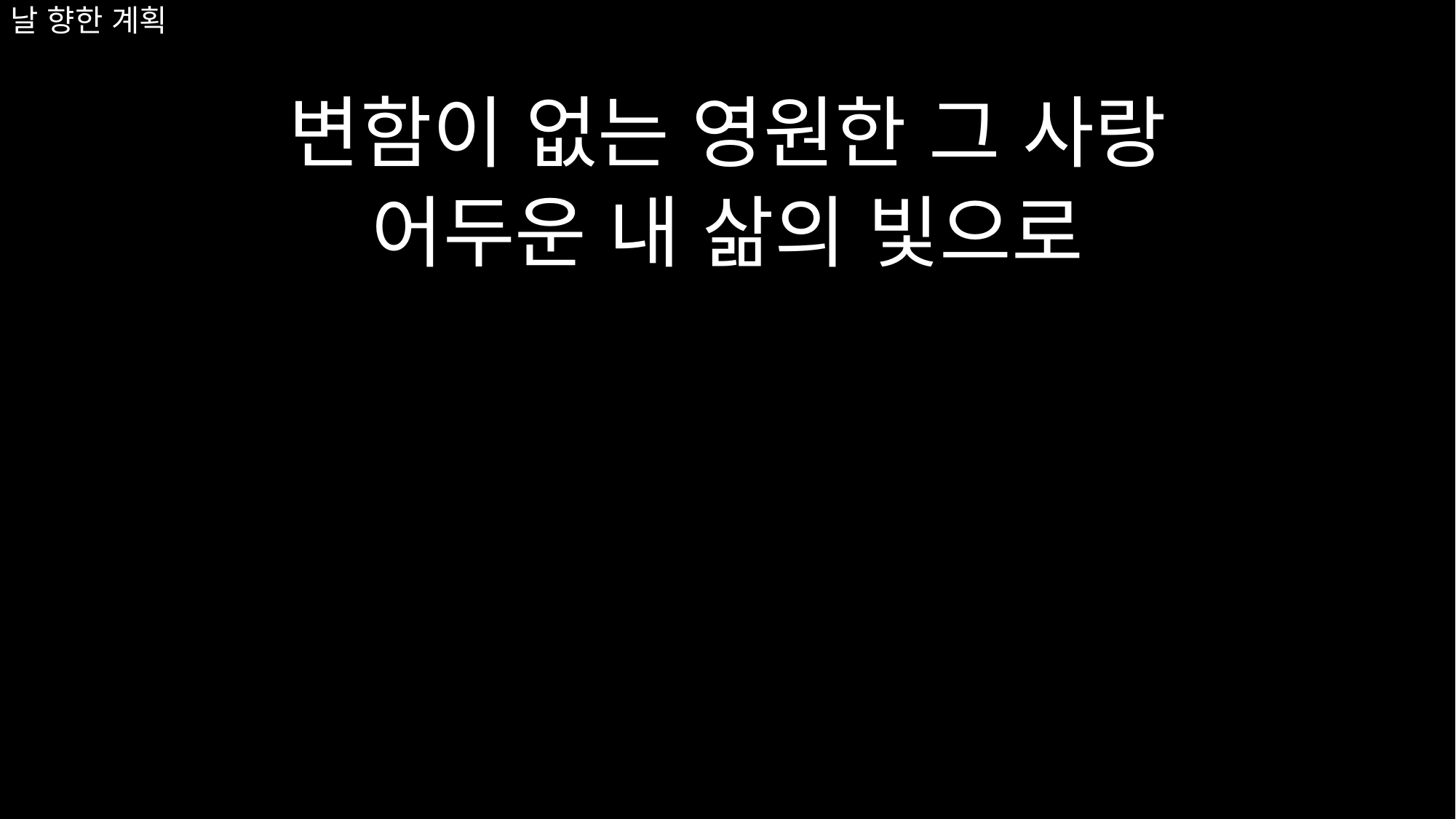

# 날 향한 계획
변함이 없는 영원한 그 사랑
어두운 내 삶의 빛으로